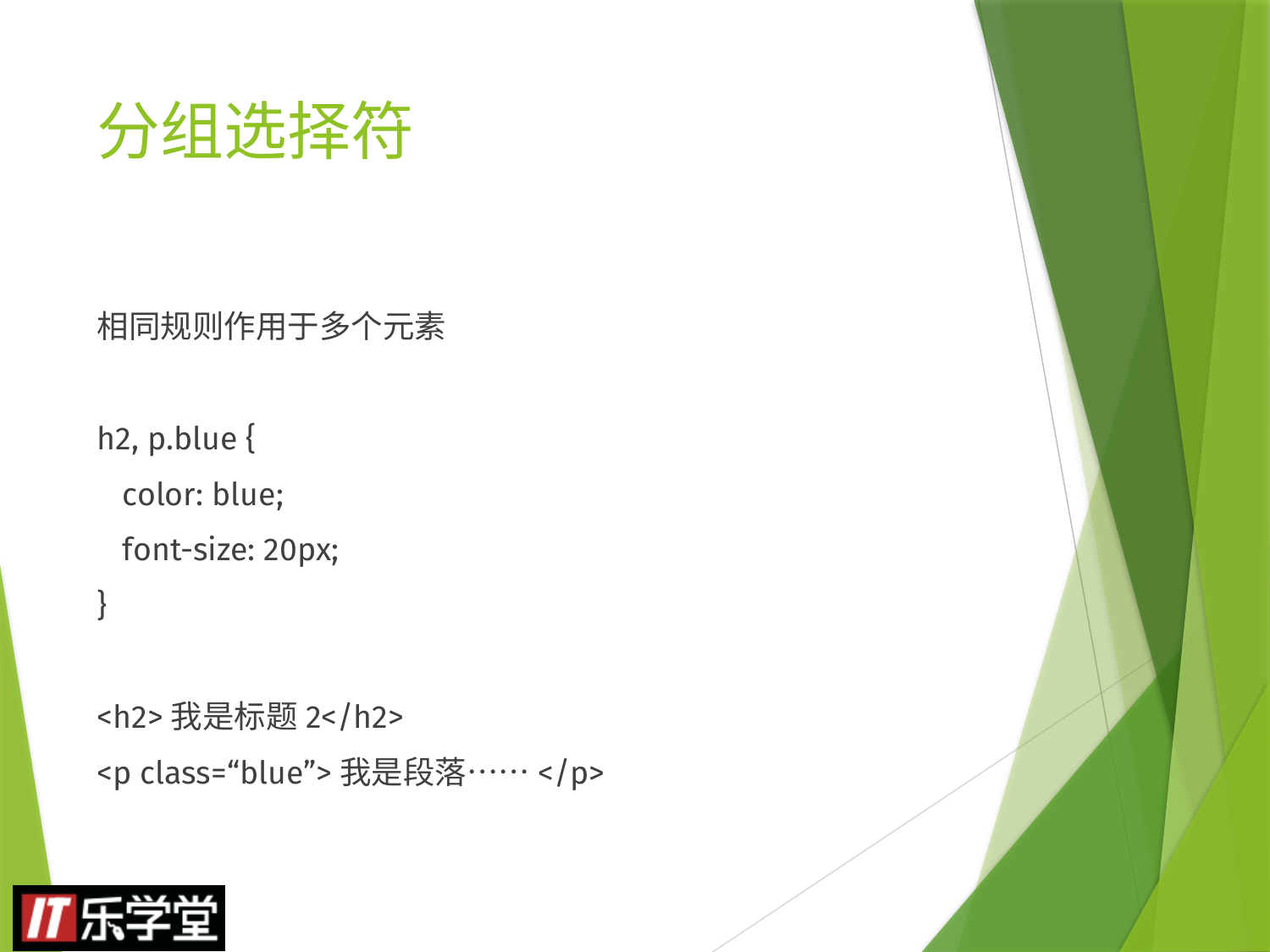

# 分组选择符
相同规则作用于多个元素

h2, p.blue {
   color: blue;
   font-size: 20px;
}

<h2>我是标题2</h2>
<p class=“blue”>我是段落……</p>